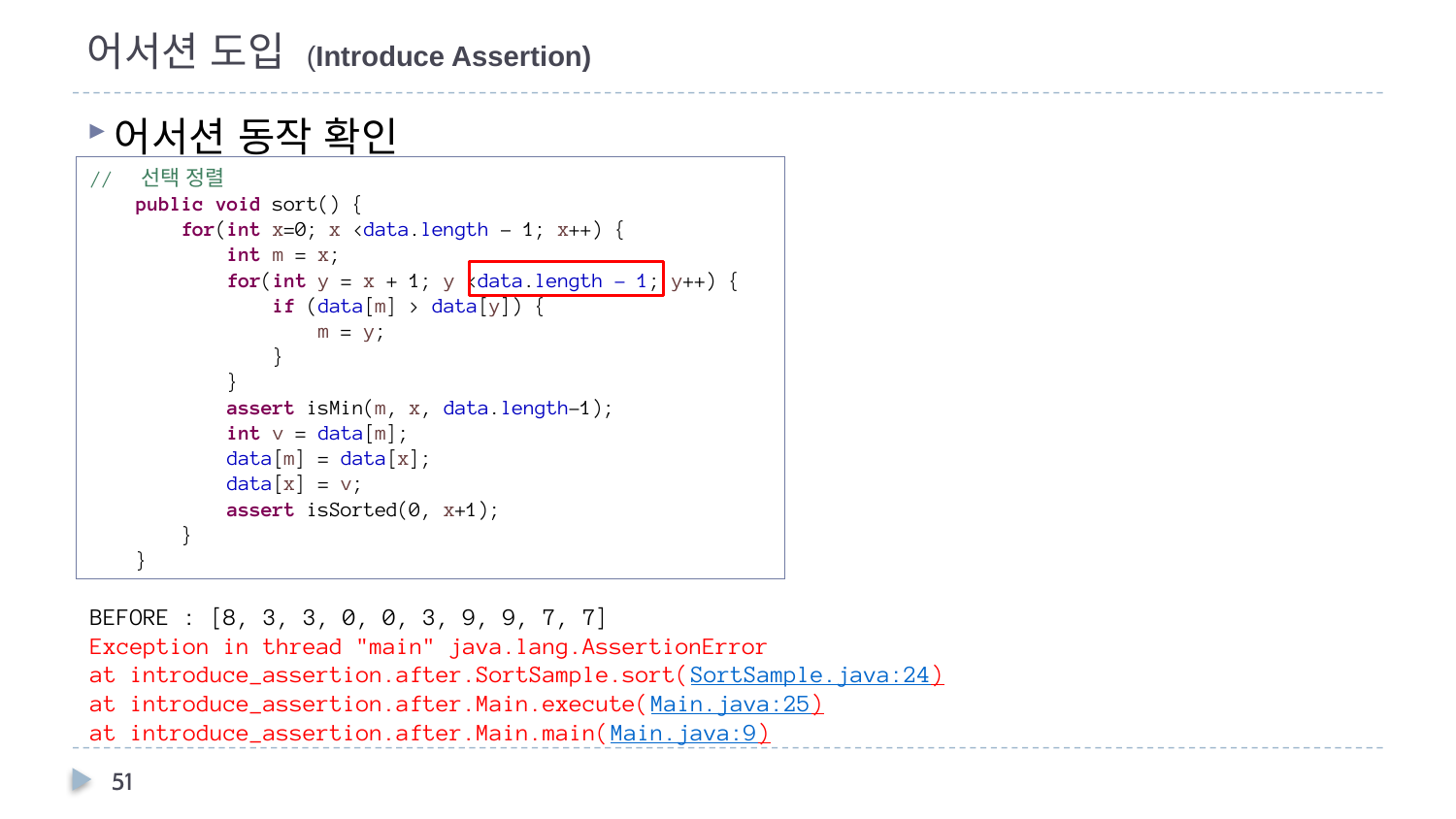

# 어서션 도입 (Introduce Assertion)
어서션 동작 확인
//  선택 정렬
    public void sort() {
        for(int x=0; x <data.length - 1; x++) {
            int m = x;
            for(int y = x + 1; y <data.length - 1; y++) {
                if (data[m] > data[y]) {
                    m = y;
                }
            }
            assert isMin(m, x, data.length-1);
            int v = data[m];
            data[m] = data[x];
            data[x] = v;
            assert isSorted(0, x+1);
        }
    }

BEFORE : [8, 3, 3, 0, 0, 3, 9, 9, 7, 7]
Exception in thread "main" java.lang.AssertionError
at introduce_assertion.after.SortSample.sort(SortSample.java:24)
at introduce_assertion.after.Main.execute(Main.java:25)
at introduce_assertion.after.Main.main(Main.java:9)
51